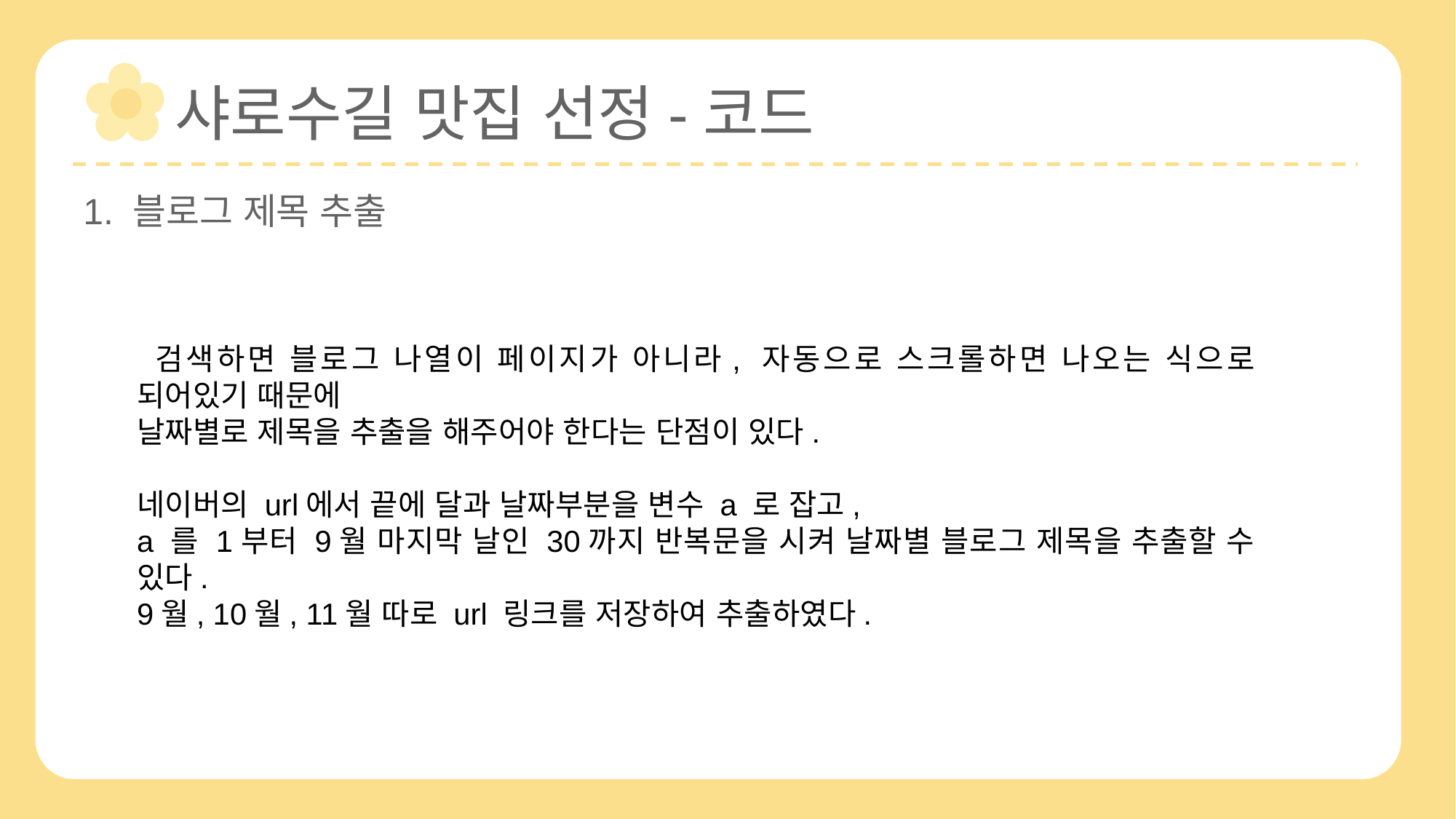

샤로수길 맛집 선정-코드
1. 블로그 제목 추출
 검색하면 블로그 나열이 페이지가 아니라, 자동으로 스크롤하면 나오는 식으로 되어있기 때문에
날짜별로 제목을 추출을 해주어야 한다는 단점이 있다.

네이버의 url에서 끝에 달과 날짜부분을 변수 a 로 잡고,
a 를 1부터 9월 마지막 날인 30까지 반복문을 시켜 날짜별 블로그 제목을 추출할 수 있다.
9월, 10월, 11월 따로 url 링크를 저장하여 추출하였다.